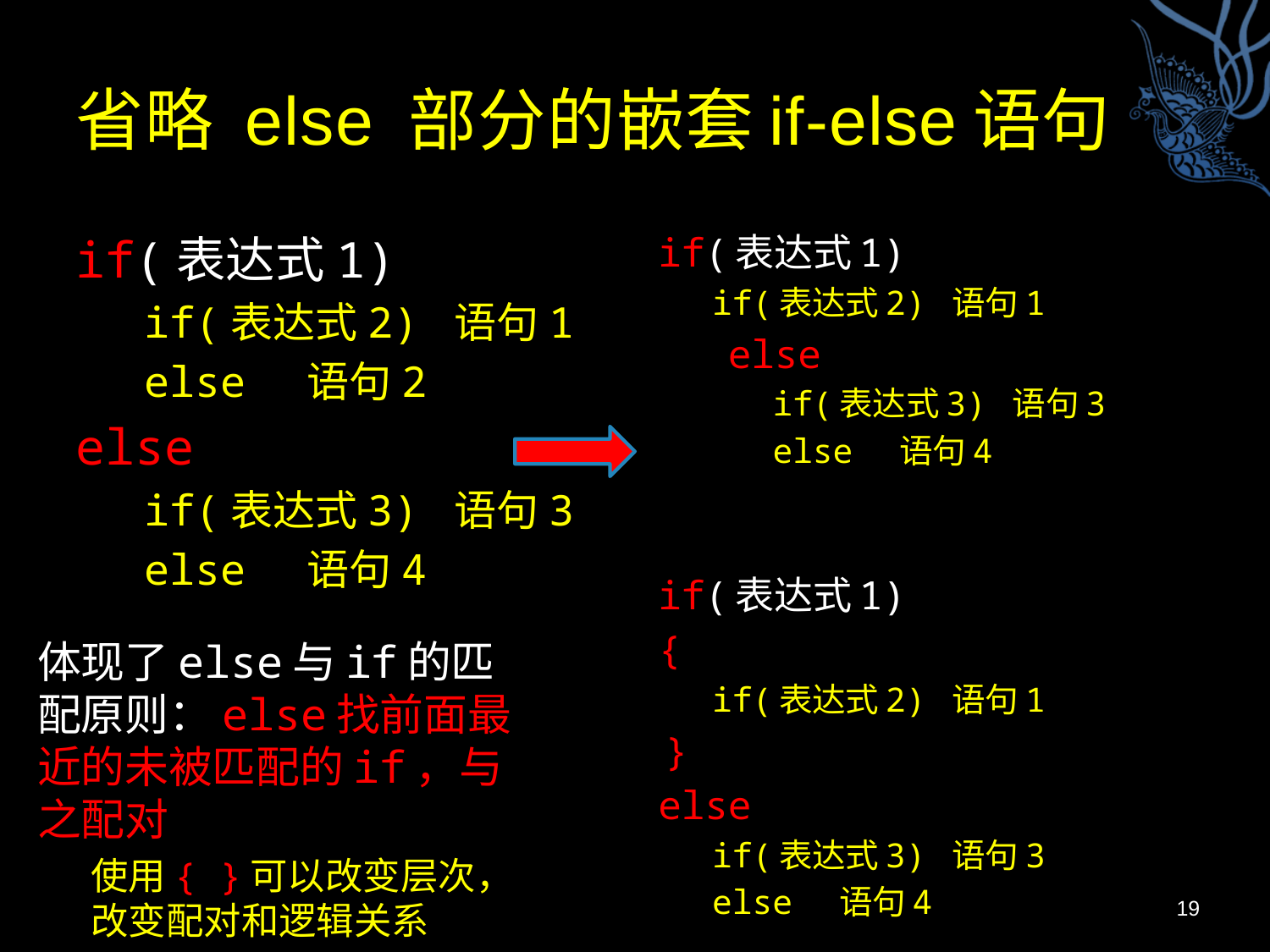

# 省略 else 部分的嵌套if-else语句
if(表达式1)
if(表达式2) 语句1
else  语句2
else
if(表达式3) 语句3
else  语句4

if(表达式1)
if(表达式2) 语句1
   else
   if(表达式3) 语句3
   else  语句4

if(表达式1)
{
if(表达式2) 语句1
}
else
if(表达式3) 语句3
else  语句4

体现了else与if的匹配原则：else找前面最近的未被匹配的if，与之配对
使用{ }可以改变层次，改变配对和逻辑关系
19